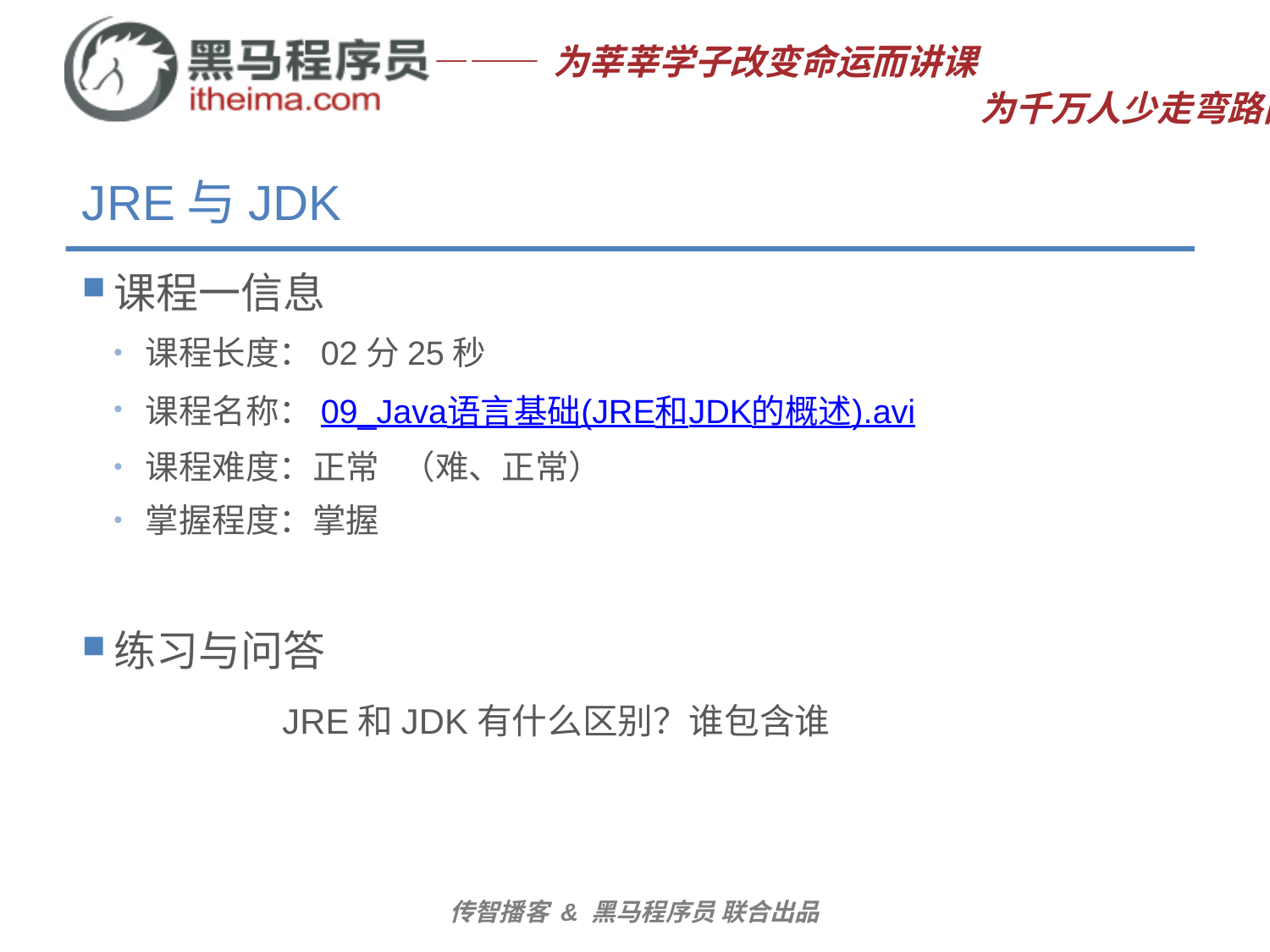

# JRE与JDK
课程一信息
课程长度：02分25秒
课程名称：09_Java语言基础(JRE和JDK的概述).avi
课程难度：正常   （难、正常）
掌握程度：掌握

练习与问答
	 JRE和JDK有什么区别？谁包含谁